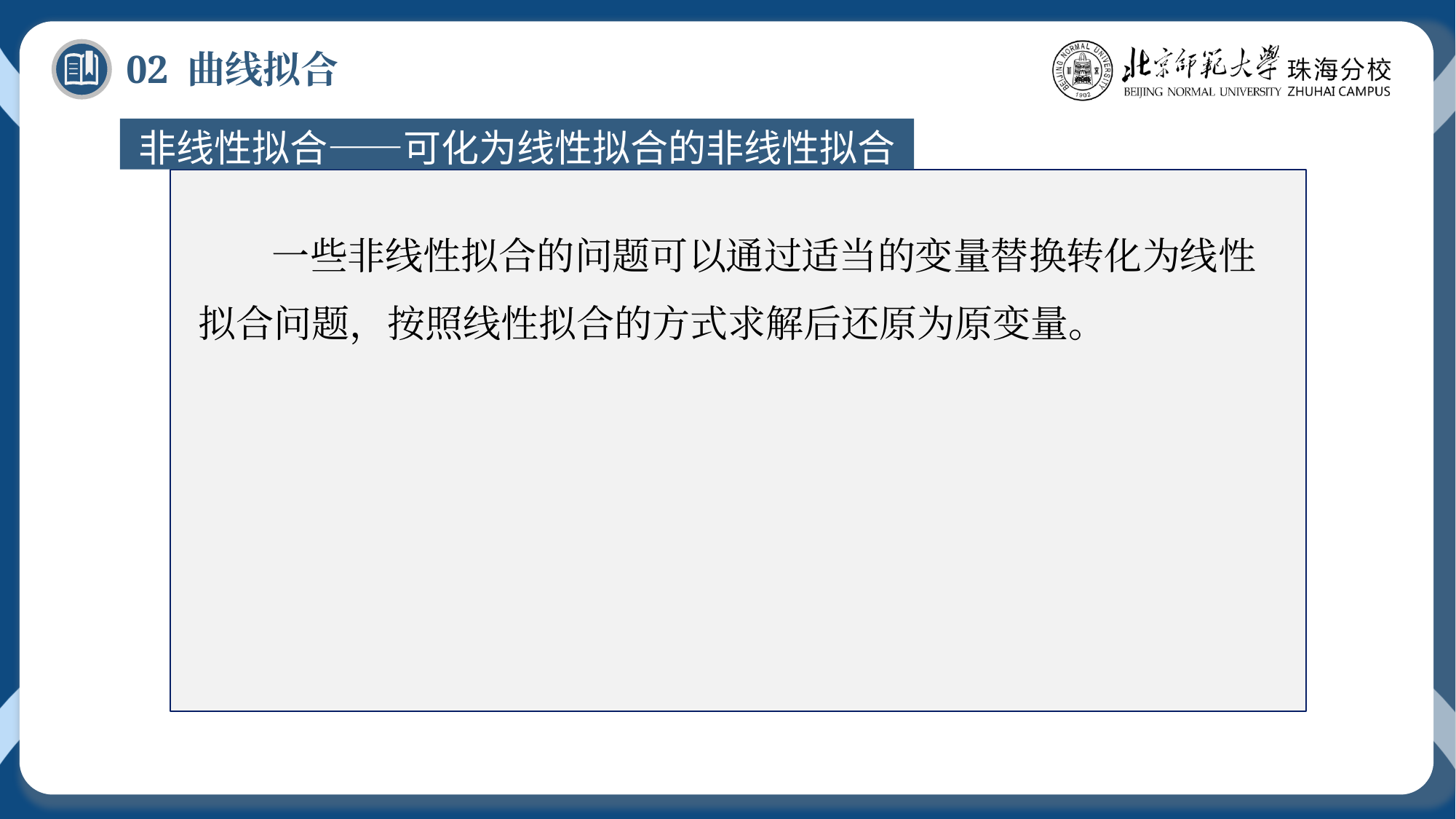

02 曲线拟合

非线性拟合——可化为线性拟合的非线性拟合

一些非线性拟合的问题可以通过适当的变量替换转化为线性拟合问题，按照线性拟合的方式求解后还原为原变量。